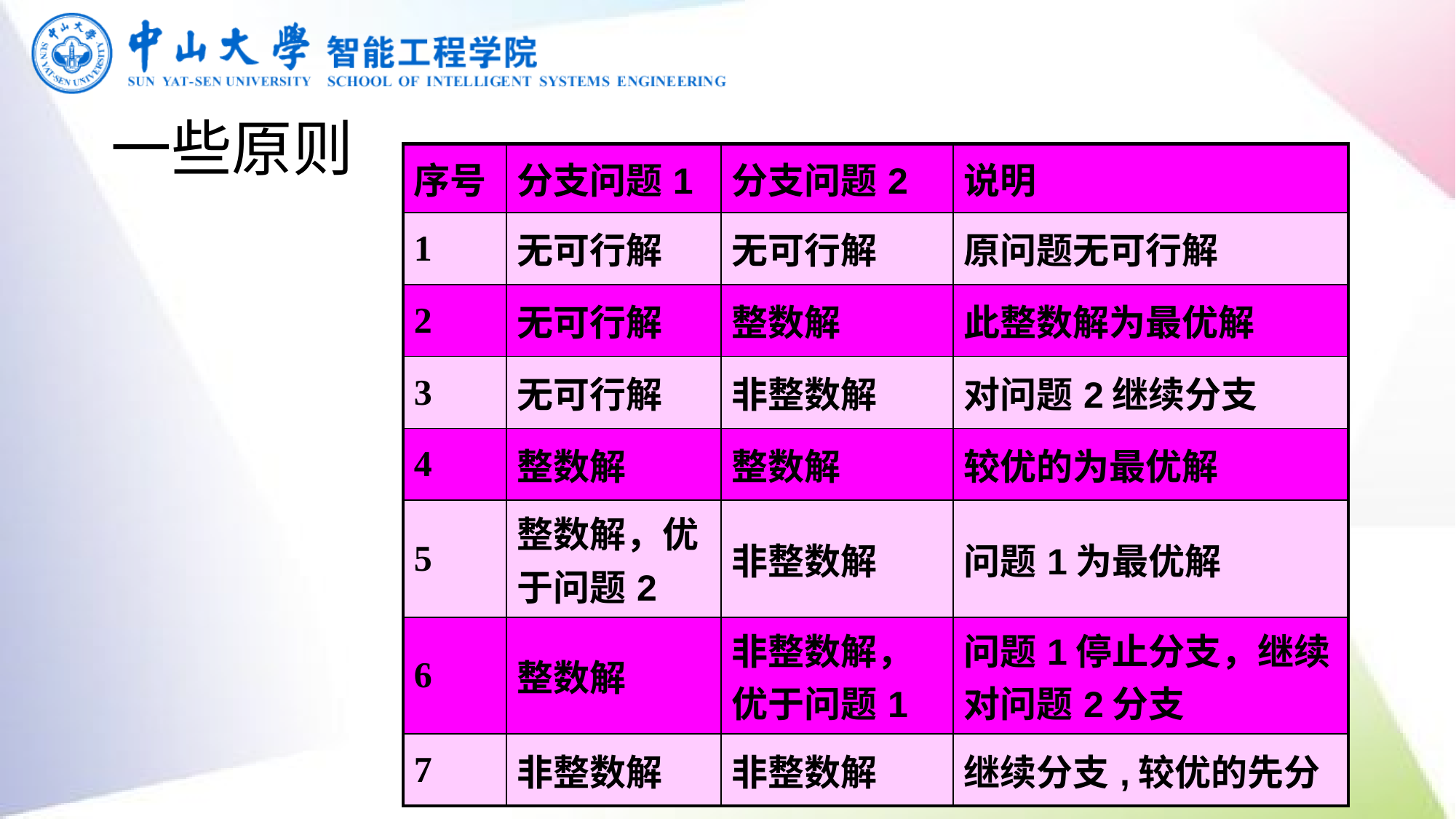

# 一些原则
| 序号 | 分支问题1 | 分支问题2 | 说明 |
| --- | --- | --- | --- |
| 1 | 无可行解 | 无可行解 | 原问题无可行解 |
| 2 | 无可行解 | 整数解 | 此整数解为最优解 |
| 3 | 无可行解 | 非整数解 | 对问题2继续分支 |
| 4 | 整数解 | 整数解 | 较优的为最优解 |
| 5 | 整数解，优于问题2 | 非整数解 | 问题1为最优解 |
| 6 | 整数解 | 非整数解，优于问题1 | 问题1停止分支，继续对问题2分支 |
| 7 | 非整数解 | 非整数解 | 继续分支,较优的先分 |